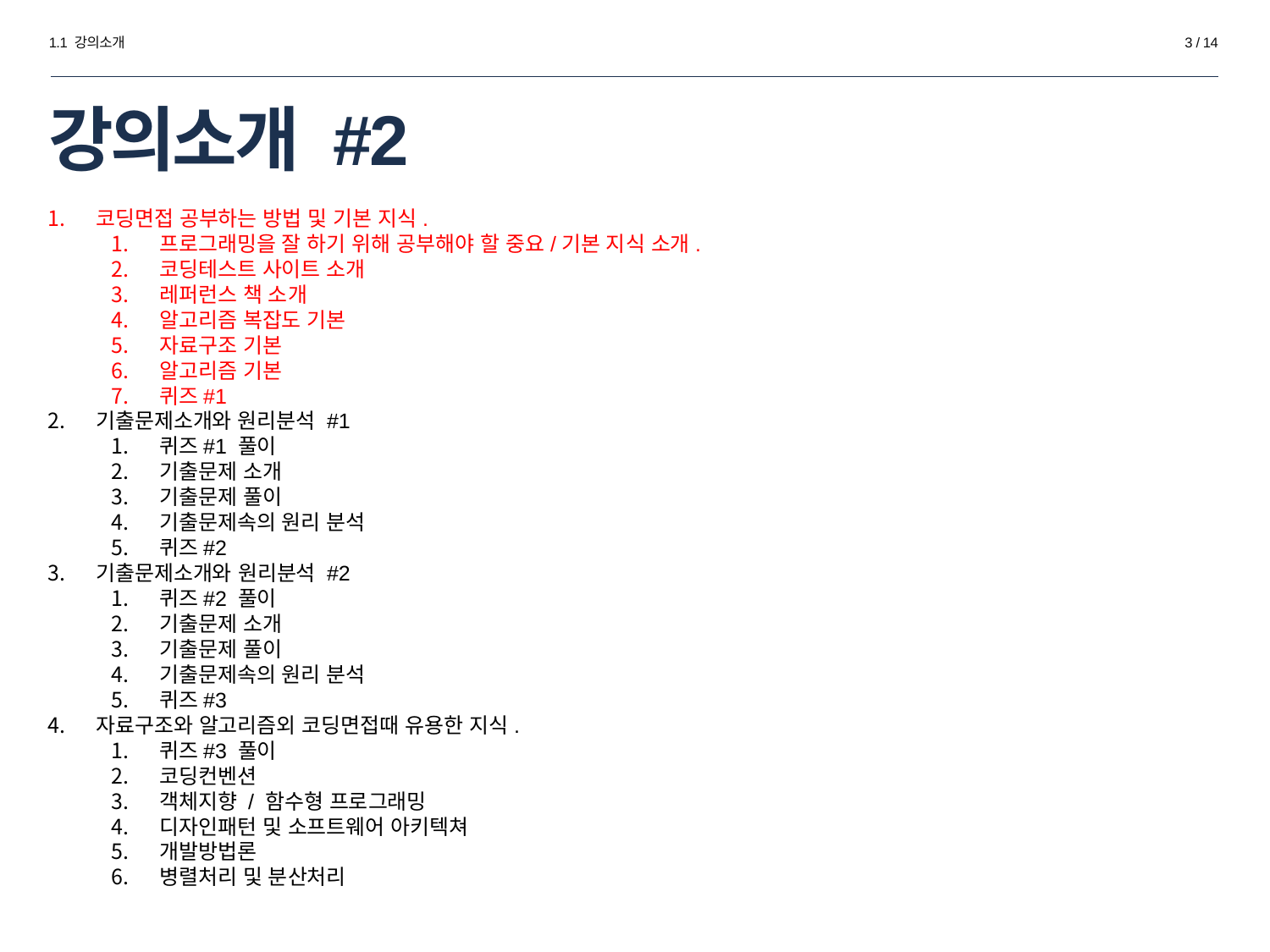

1.1 강의소개
3 / 14
# 강의소개 #2
코딩면접 공부하는 방법 및 기본 지식.
프로그래밍을 잘 하기 위해 공부해야 할 중요/기본 지식 소개.
코딩테스트 사이트 소개
레퍼런스 책 소개
알고리즘 복잡도 기본
자료구조 기본
알고리즘 기본
퀴즈#1
기출문제소개와 원리분석 #1
퀴즈#1 풀이
기출문제 소개
기출문제 풀이
기출문제속의 원리 분석
퀴즈#2
기출문제소개와 원리분석 #2
퀴즈#2 풀이
기출문제 소개
기출문제 풀이
기출문제속의 원리 분석
퀴즈#3
자료구조와 알고리즘외 코딩면접때 유용한 지식.
퀴즈#3 풀이
코딩컨벤션
객체지향 / 함수형 프로그래밍
디자인패턴 및 소프트웨어 아키텍쳐
개발방법론
병렬처리 및 분산처리